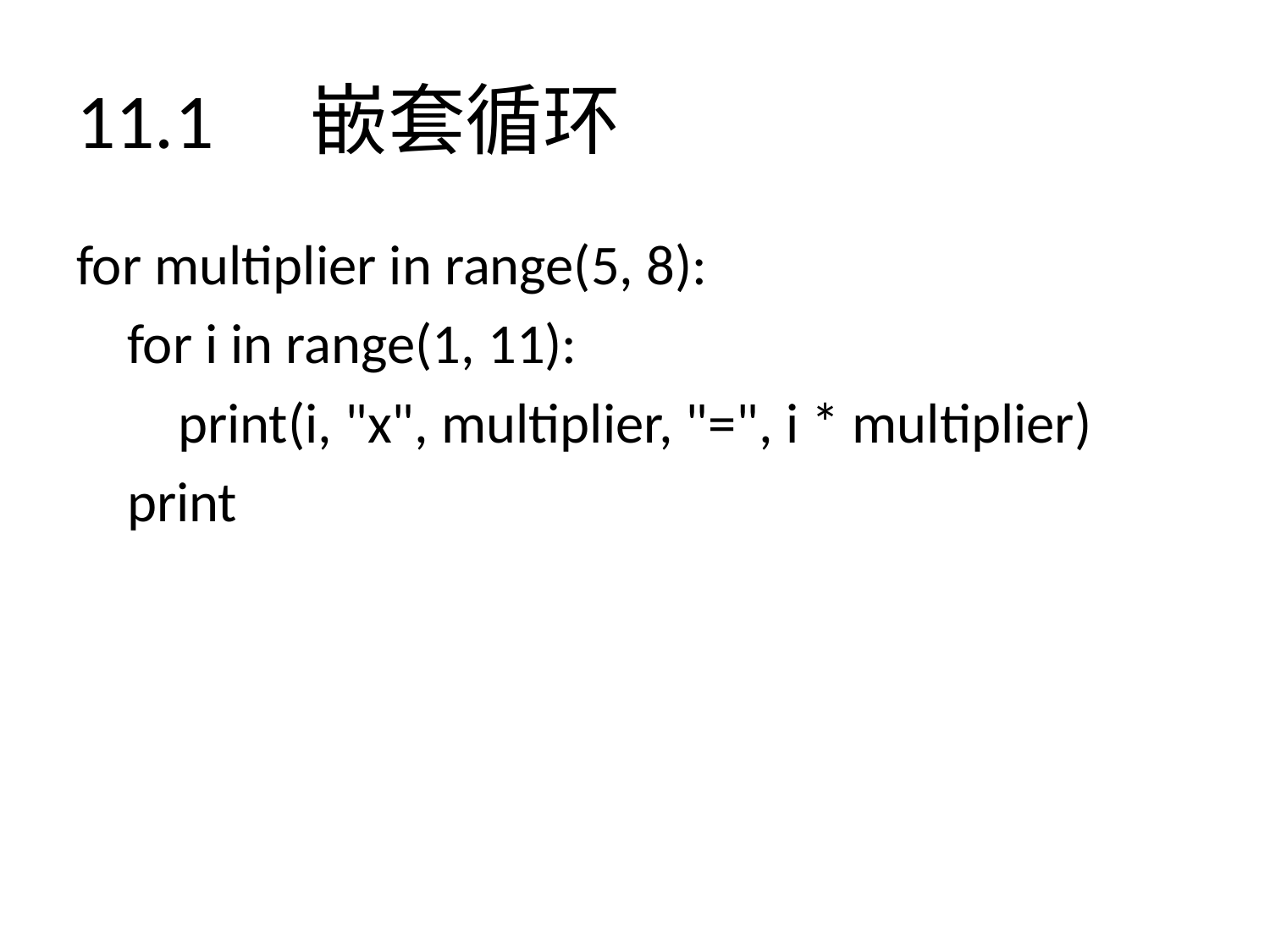

# 11.1　嵌套循环
for multiplier in range(5, 8):
    for i in range(1, 11):
        print(i, "x", multiplier, "=", i * multiplier)
    print